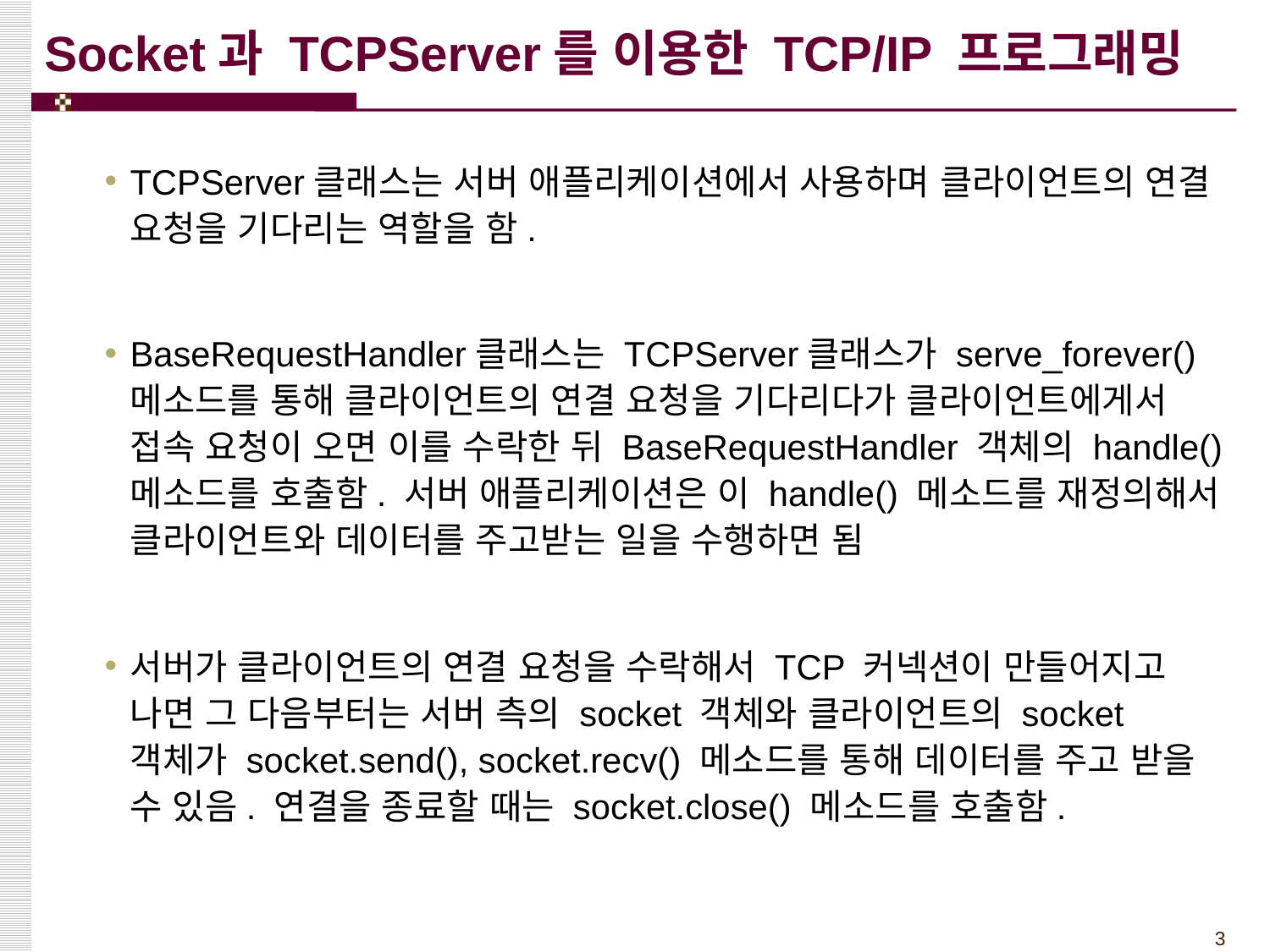

# Socket과 TCPServer를 이용한 TCP/IP 프로그래밍
TCPServer클래스는 서버 애플리케이션에서 사용하며 클라이언트의 연결 요청을 기다리는 역할을 함.

BaseRequestHandler클래스는 TCPServer클래스가 serve_forever()메소드를 통해 클라이언트의 연결 요청을 기다리다가 클라이언트에게서 접속 요청이 오면 이를 수락한 뒤 BaseRequestHandler 객체의 handle() 메소드를 호출함. 서버 애플리케이션은 이 handle() 메소드를 재정의해서 클라이언트와 데이터를 주고받는 일을 수행하면 됨

서버가 클라이언트의 연결 요청을 수락해서 TCP 커넥션이 만들어지고 나면 그 다음부터는 서버 측의 socket 객체와 클라이언트의 socket 객체가 socket.send(), socket.recv() 메소드를 통해 데이터를 주고 받을 수 있음. 연결을 종료할 때는 socket.close() 메소드를 호출함.